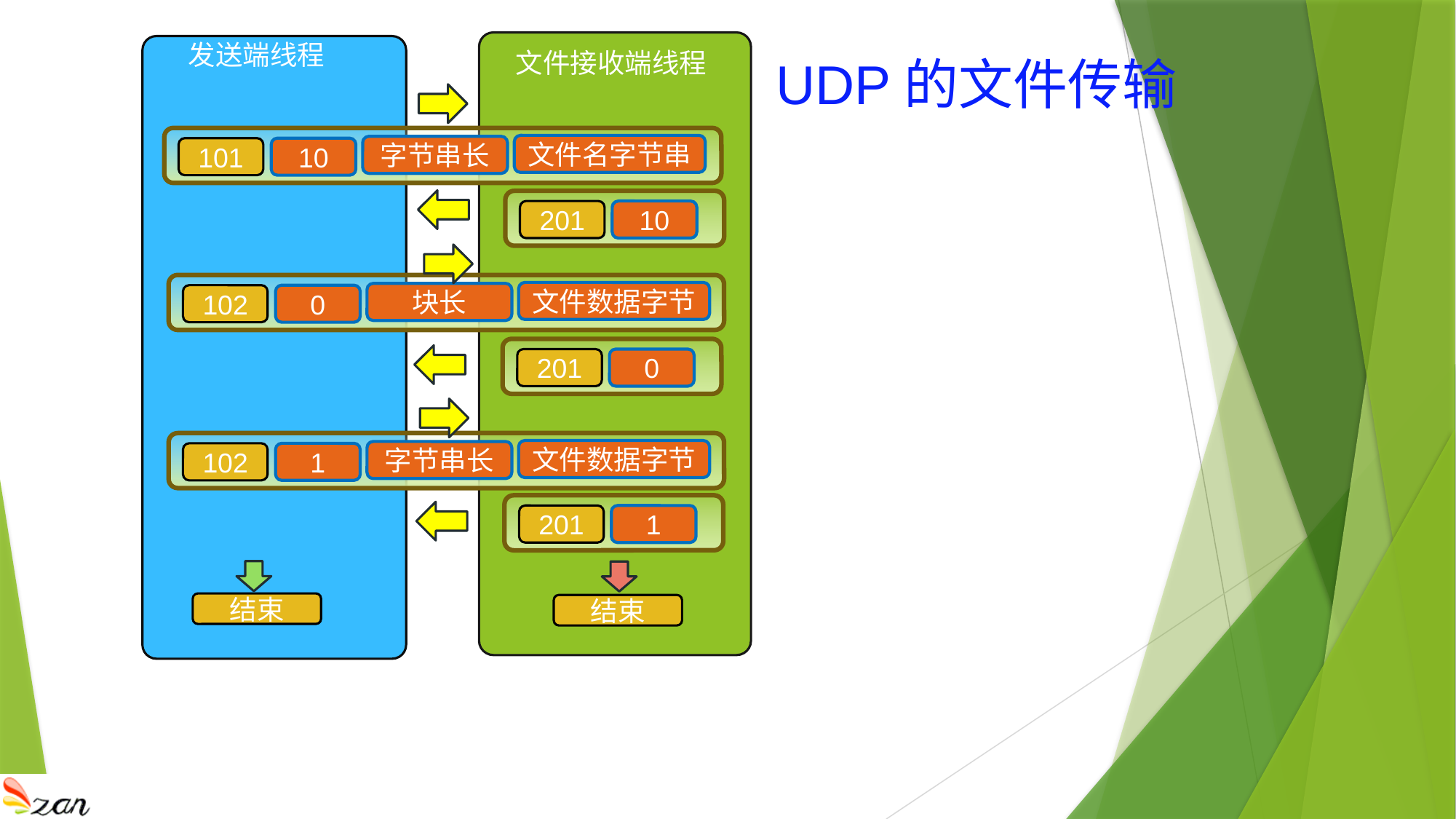

发送端线程

文件接收端线程
UDP的文件传输

文件名字节串
字节串长
101
10

201
10

文件数据字节
块长
102
0

201
0

文件数据字节
字节串长
102
1

201
1

结束
结束